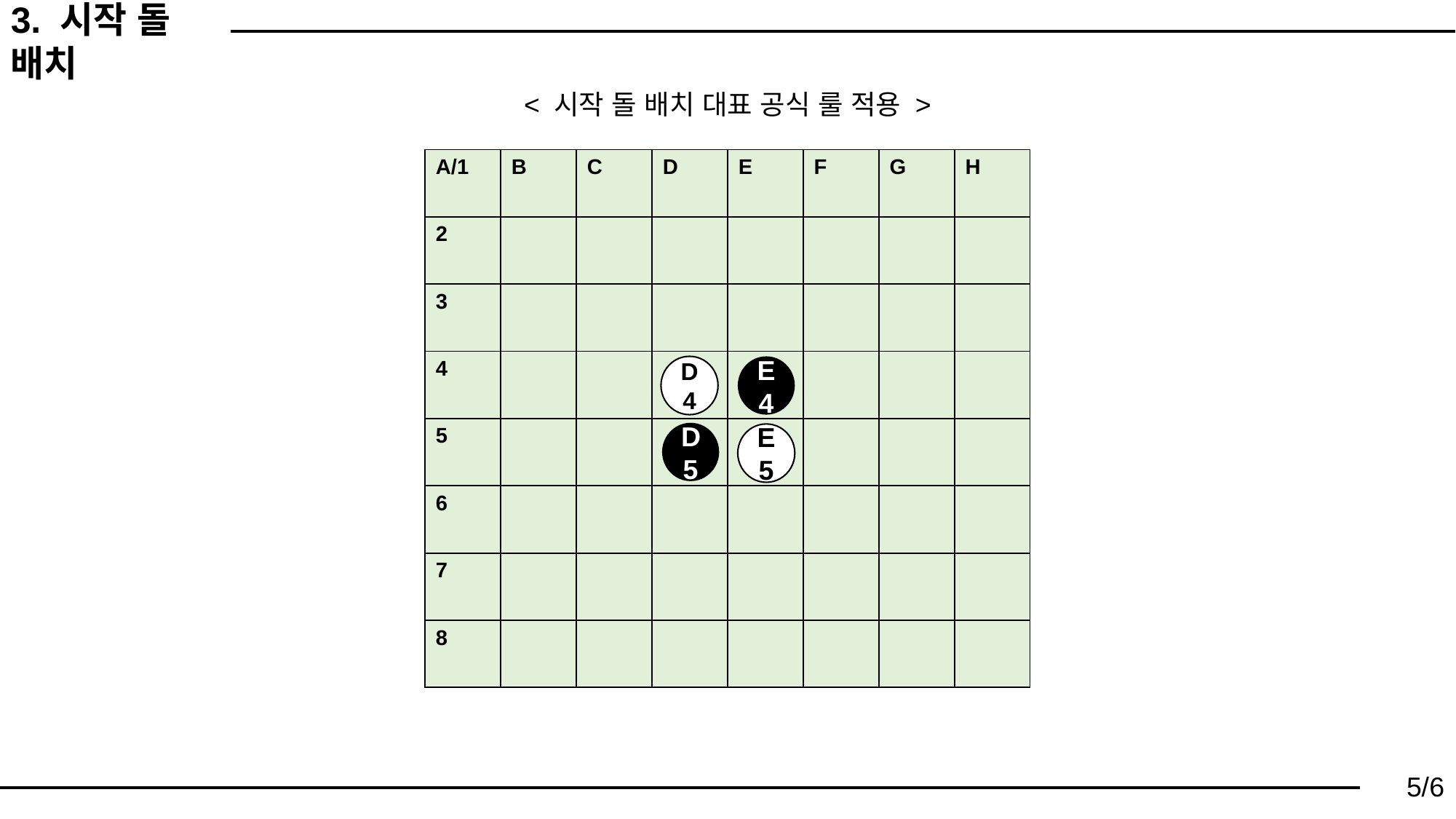

3. 시작 돌 배치
< 시작 돌 배치 대표 공식 룰 적용 >
| A/1 | B | C | D | E | F | G | H |
| --- | --- | --- | --- | --- | --- | --- | --- |
| 2 |  |  |  |  |  |  |  |
| 3 |  |  |  |  |  |  |  |
| 4 |  |  |  |  |  |  |  |
| 5 |  |  |  |  |  |  |  |
| 6 |  |  |  |  |  |  |  |
| 7 |  |  |  |  |  |  |  |
| 8 |  |  |  |  |  |  |  |
D4
E4
D5
E5
5/6